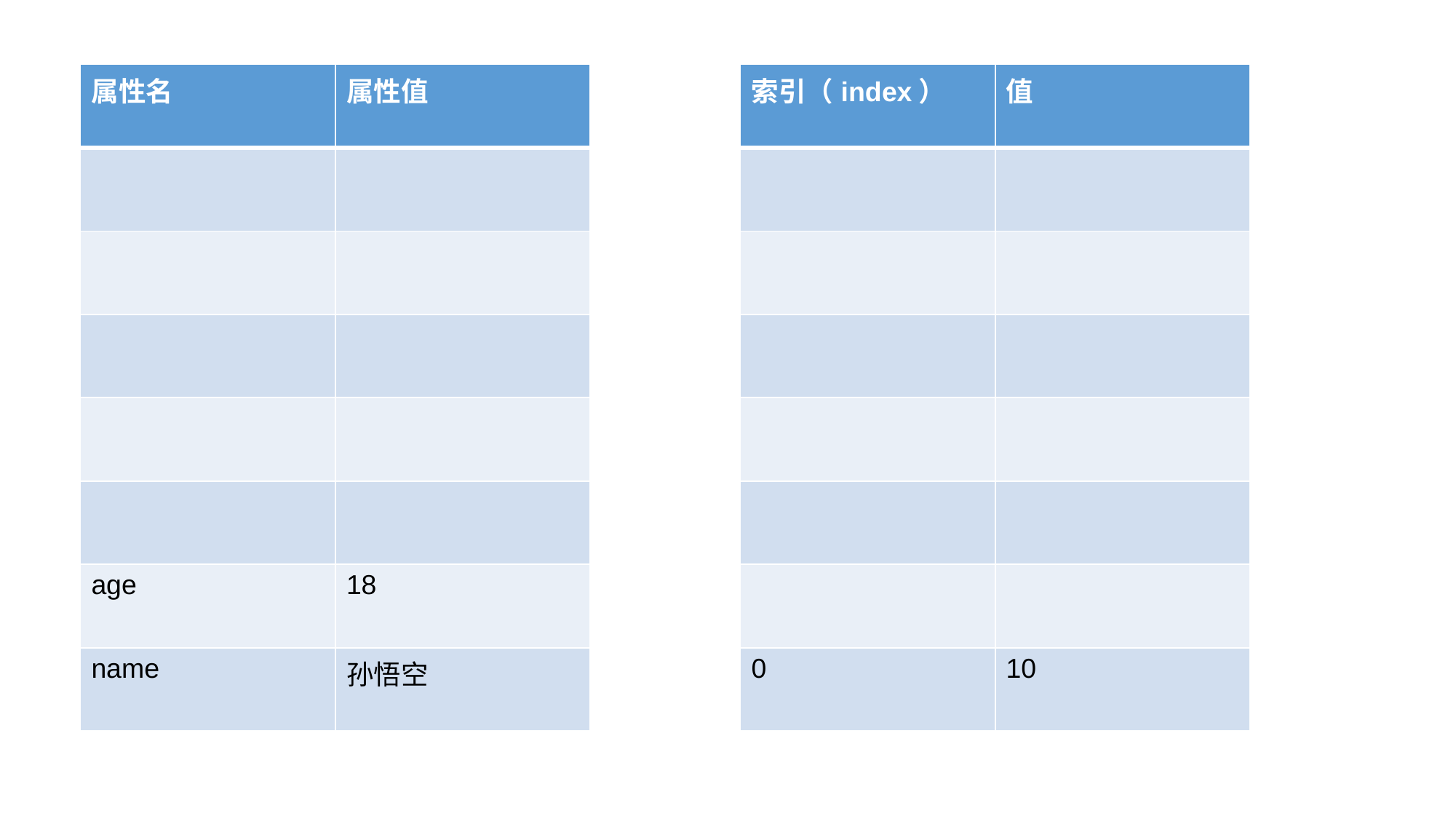

| 属性名 | 属性值 |
| --- | --- |
|  |  |
|  |  |
|  |  |
|  |  |
|  |  |
| age | 18 |
| name | 孙悟空 |
| 索引（index） | 值 |
| --- | --- |
|  |  |
|  |  |
|  |  |
|  |  |
|  |  |
|  |  |
| 0 | 10 |